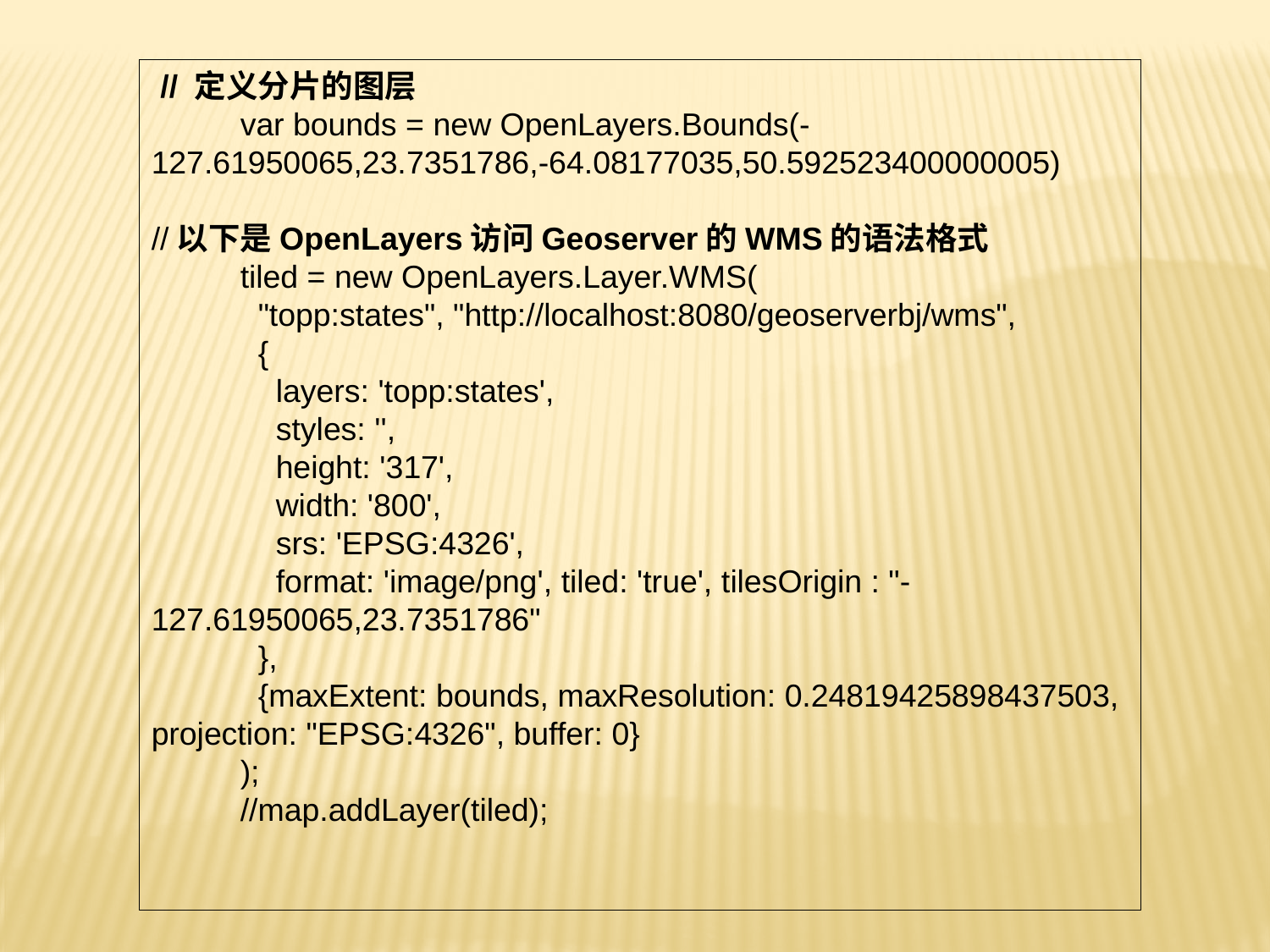

// 定义分片的图层
          var bounds = new OpenLayers.Bounds(-127.61950065,23.7351786,-64.08177035,50.592523400000005)

//以下是OpenLayers访问Geoserver的WMS的语法格式
          tiled = new OpenLayers.Layer.WMS(
            "topp:states", "http://localhost:8080/geoserverbj/wms",
            {
              layers: 'topp:states',
              styles: '',
              height: '317',
              width: '800',
              srs: 'EPSG:4326',
              format: 'image/png', tiled: 'true', tilesOrigin : "-127.61950065,23.7351786"
            },
            {maxExtent: bounds, maxResolution: 0.24819425898437503, projection: "EPSG:4326", buffer: 0}
          );
          //map.addLayer(tiled);